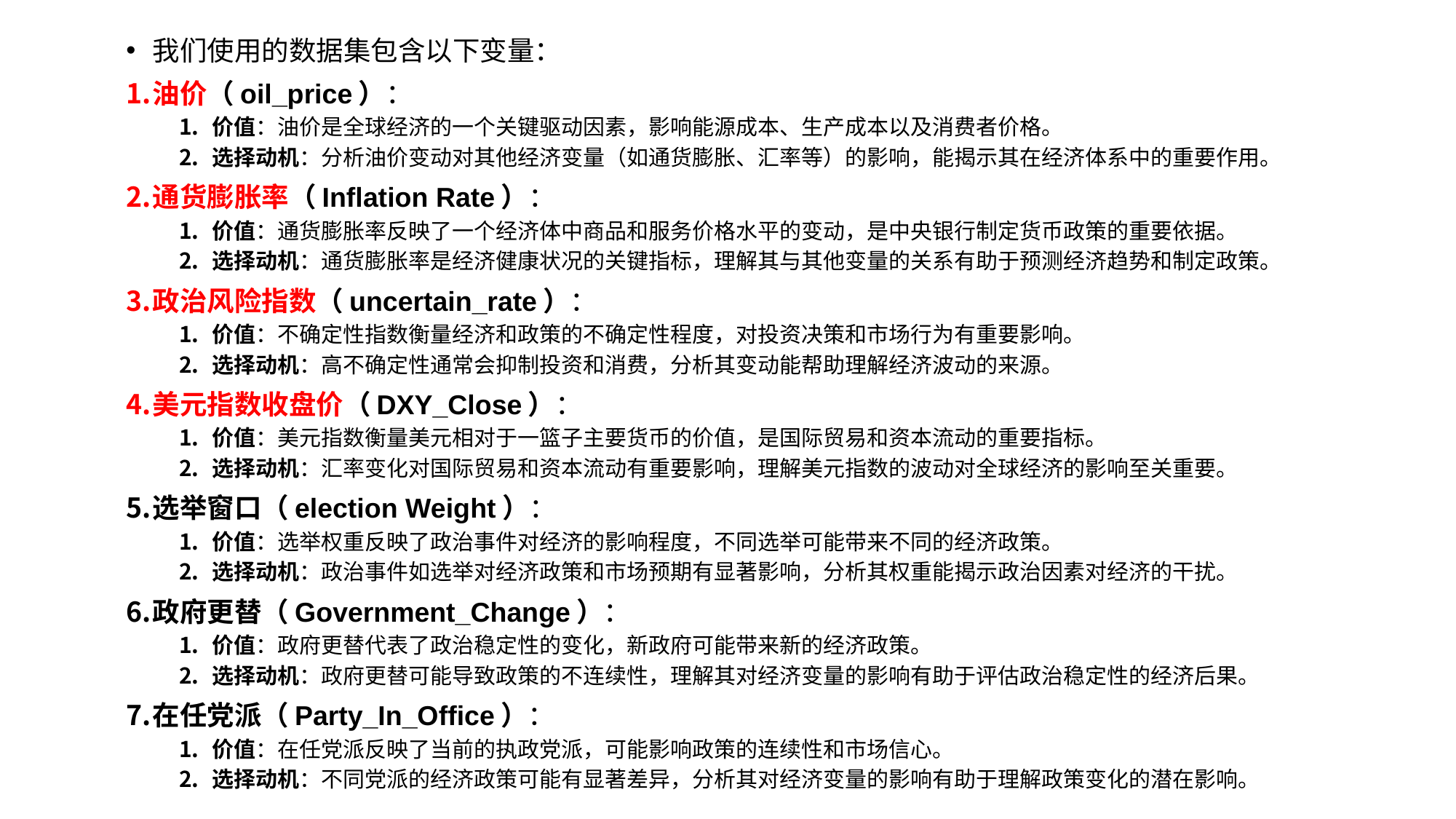

我们使用的数据集包含以下变量：
油价（oil_price）：
价值：油价是全球经济的一个关键驱动因素，影响能源成本、生产成本以及消费者价格。
选择动机：分析油价变动对其他经济变量（如通货膨胀、汇率等）的影响，能揭示其在经济体系中的重要作用。
通货膨胀率（Inflation Rate）：
价值：通货膨胀率反映了一个经济体中商品和服务价格水平的变动，是中央银行制定货币政策的重要依据。
选择动机：通货膨胀率是经济健康状况的关键指标，理解其与其他变量的关系有助于预测经济趋势和制定政策。
政治风险指数（uncertain_rate）：
价值：不确定性指数衡量经济和政策的不确定性程度，对投资决策和市场行为有重要影响。
选择动机：高不确定性通常会抑制投资和消费，分析其变动能帮助理解经济波动的来源。
美元指数收盘价（DXY_Close）：
价值：美元指数衡量美元相对于一篮子主要货币的价值，是国际贸易和资本流动的重要指标。
选择动机：汇率变化对国际贸易和资本流动有重要影响，理解美元指数的波动对全球经济的影响至关重要。
选举窗口（election Weight）：
价值：选举权重反映了政治事件对经济的影响程度，不同选举可能带来不同的经济政策。
选择动机：政治事件如选举对经济政策和市场预期有显著影响，分析其权重能揭示政治因素对经济的干扰。
政府更替（Government_Change）：
价值：政府更替代表了政治稳定性的变化，新政府可能带来新的经济政策。
选择动机：政府更替可能导致政策的不连续性，理解其对经济变量的影响有助于评估政治稳定性的经济后果。
在任党派（Party_In_Office）：
价值：在任党派反映了当前的执政党派，可能影响政策的连续性和市场信心。
选择动机：不同党派的经济政策可能有显著差异，分析其对经济变量的影响有助于理解政策变化的潜在影响。